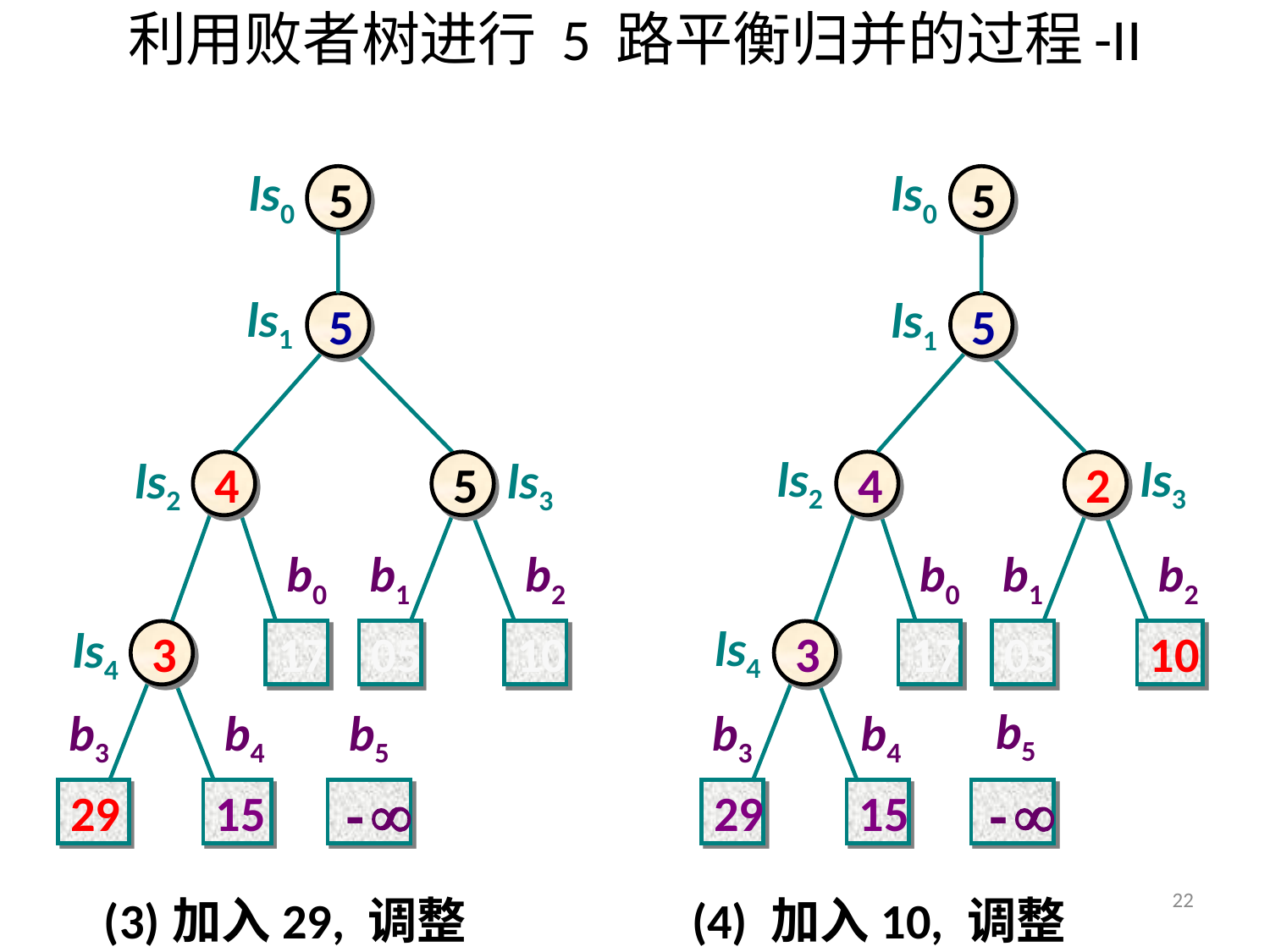

利用败者树进行 5 路平衡归并的过程-II
ls0
ls0
5
5

ls1
ls1
5
5

ls2
ls3
ls2
ls3
4
5
4
2

b0
b1
b2
b0
b1
b2
ls4
ls4
3
17
05
10
3
17
05
10

b5
b3
b4
b5
b3
b4
29
15
-∞
29
15
-∞
22
(3)加入29, 调整                   (4) 加入10, 调整